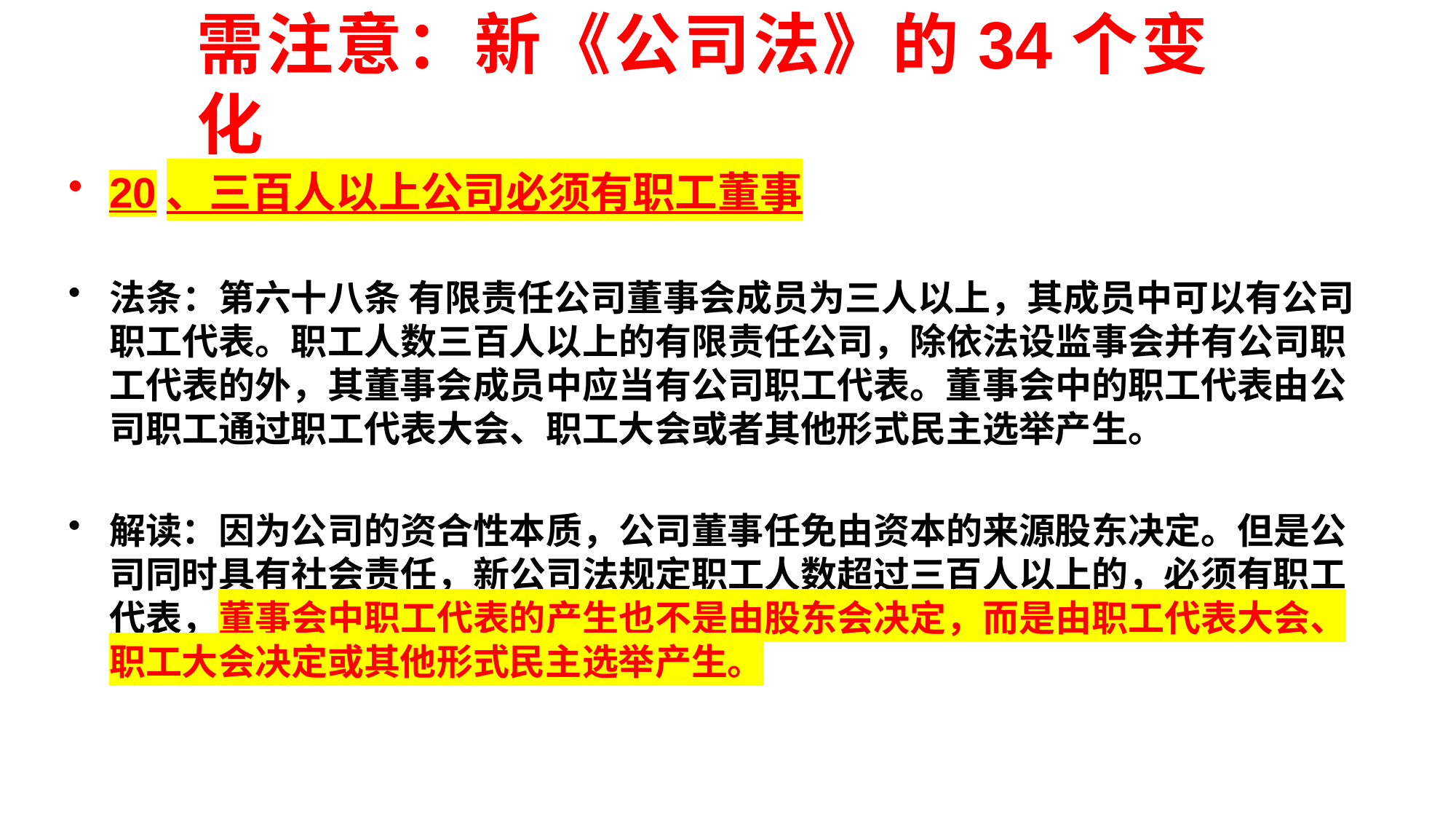

# 需注意：新《公司法》的34个变化
20、三百人以上公司必须有职工董事

法条：第六十八条 有限责任公司董事会成员为三人以上，其成员中可以有公司职工代表。职工人数三百人以上的有限责任公司，除依法设监事会并有公司职工代表的外，其董事会成员中应当有公司职工代表。董事会中的职工代表由公司职工通过职工代表大会、职工大会或者其他形式民主选举产生。

解读：因为公司的资合性本质，公司董事任免由资本的来源股东决定。但是公司同时具有社会责任，新公司法规定职工人数超过三百人以上的，必须有职工代表，董事会中职工代表的产生也不是由股东会决定，而是由职工代表大会、职工大会决定或其他形式民主选举产生。